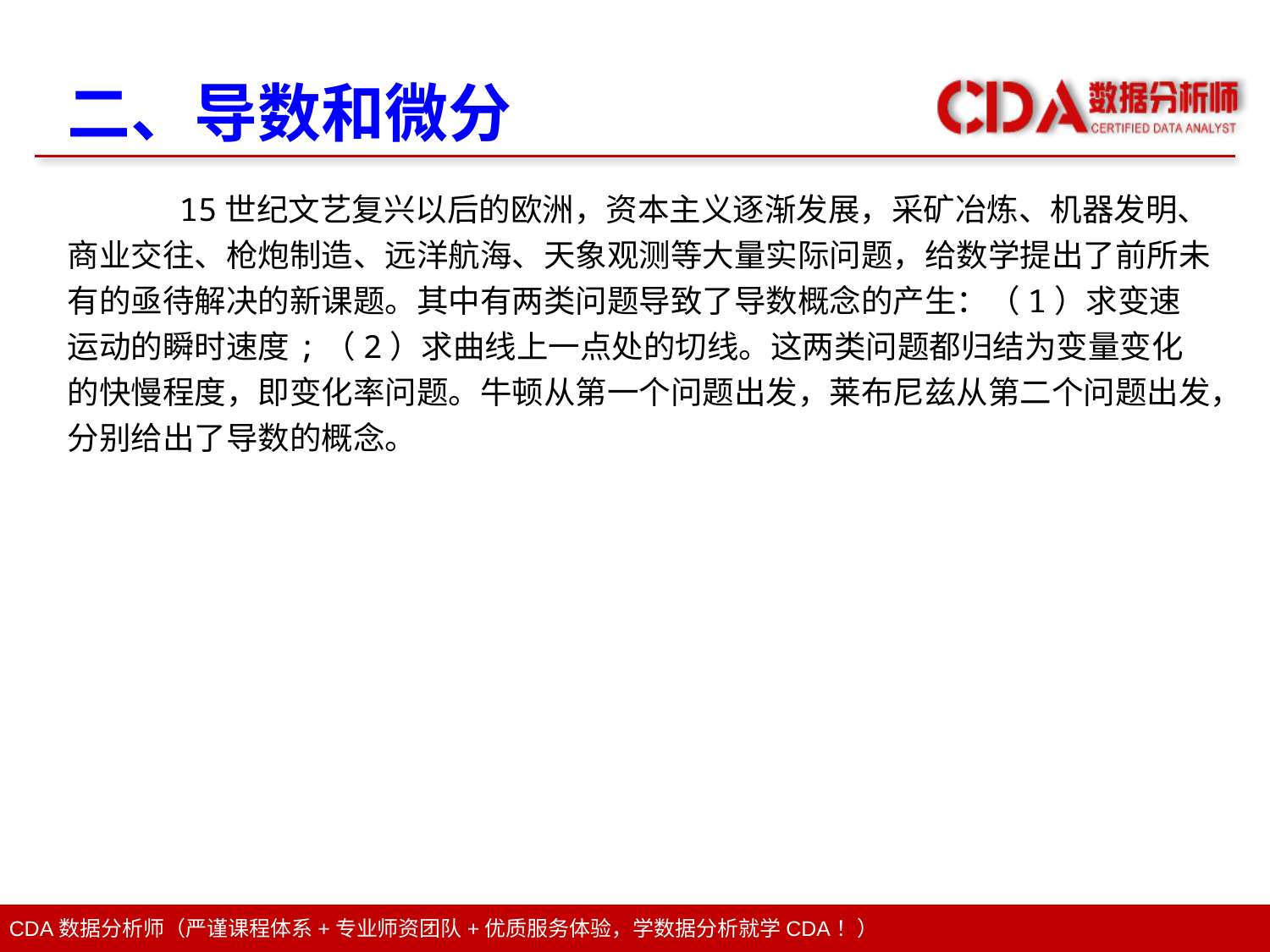

二、导数和微分
           15世纪文艺复兴以后的欧洲，资本主义逐渐发展，采矿冶炼、机器发明、商业交往、枪炮制造、远洋航海、天象观测等大量实际问题，给数学提出了前所未有的亟待解决的新课题。其中有两类问题导致了导数概念的产生：（1）求变速运动的瞬时速度;（2）求曲线上一点处的切线。这两类问题都归结为变量变化的快慢程度，即变化率问题。牛顿从第一个问题出发，莱布尼兹从第二个问题出发，分别给出了导数的概念。